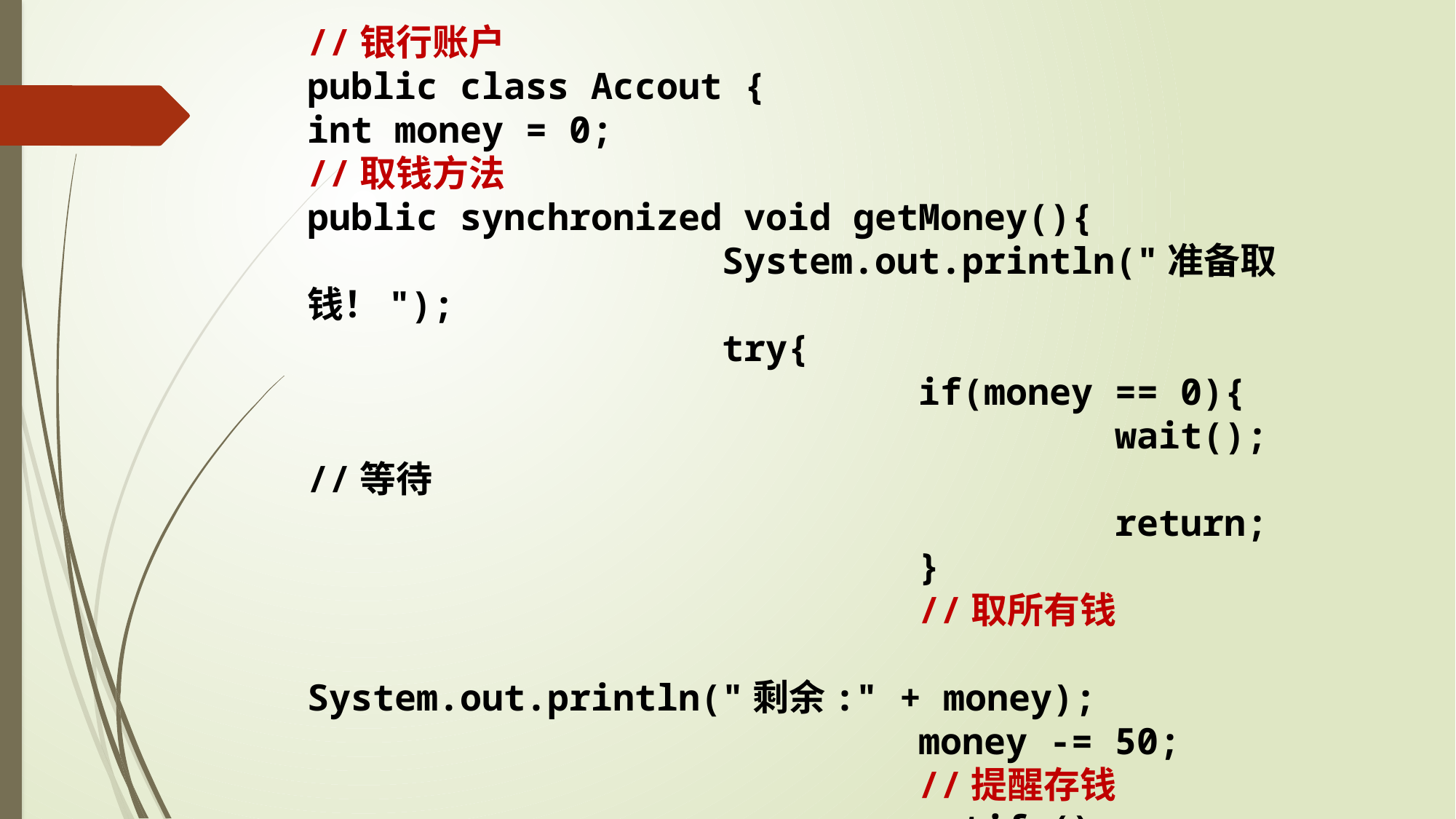

//银行账户
public class Accout {
int money = 0;
//取钱方法
public synchronized void getMoney(){
                   System.out.println("准备取钱！");
                   try{
                            if(money == 0){
                                     wait();  //等待
                                     return;
                            }
                            //取所有钱
                            System.out.println("剩余:" + money);
                            money -= 50;
                            //提醒存钱
                            notify();
                   }catch(Exception e){}}